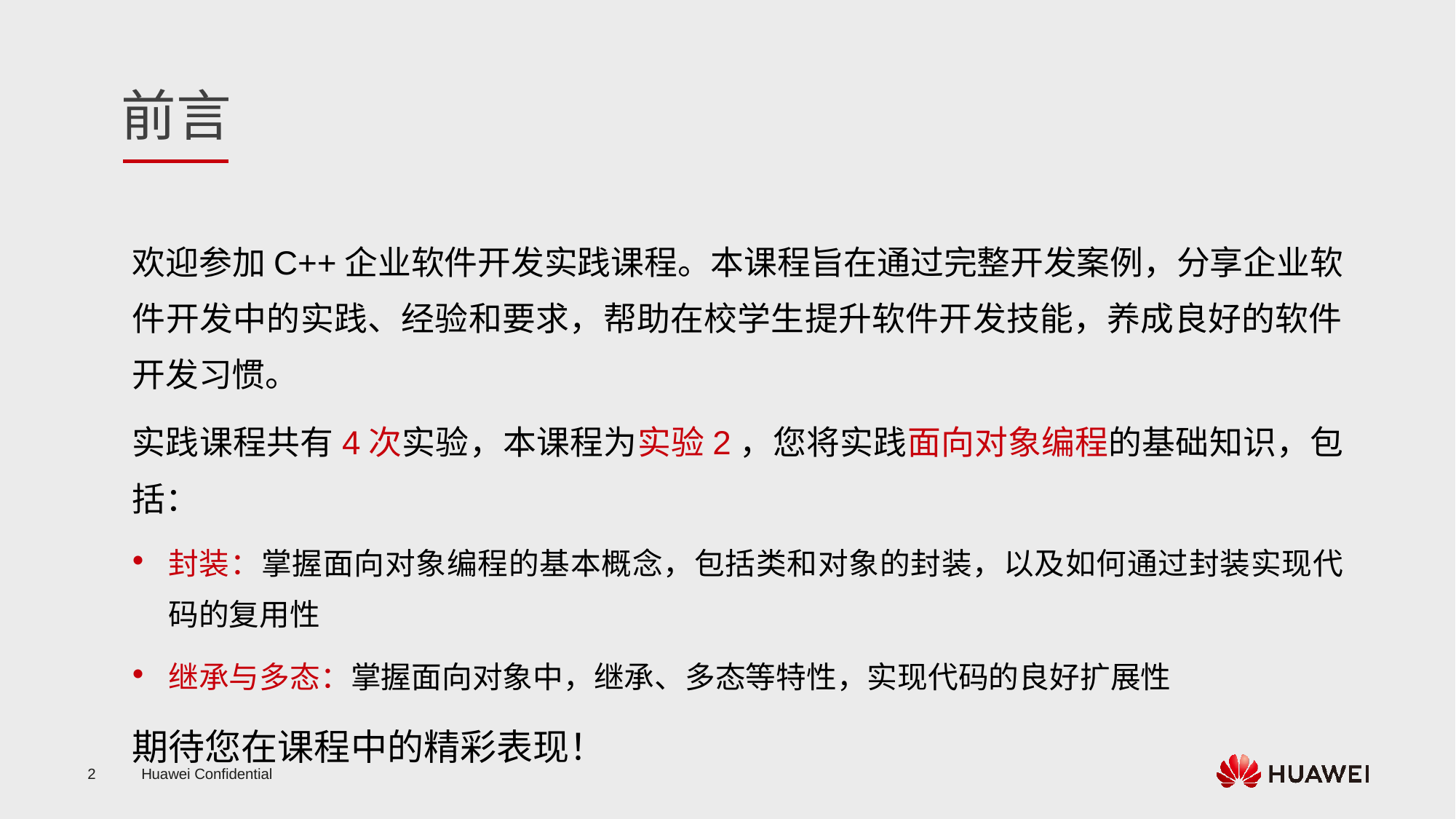

欢迎参加C++企业软件开发实践课程。本课程旨在通过完整开发案例，分享企业软件开发中的实践、经验和要求，帮助在校学生提升软件开发技能，养成良好的软件开发习惯。
实践课程共有4次实验，本课程为实验2，您将实践面向对象编程的基础知识，包括：
封装：掌握面向对象编程的基本概念，包括类和对象的封装，以及如何通过封装实现代码的复用性
继承与多态：掌握面向对象中，继承、多态等特性，实现代码的良好扩展性
期待您在课程中的精彩表现！